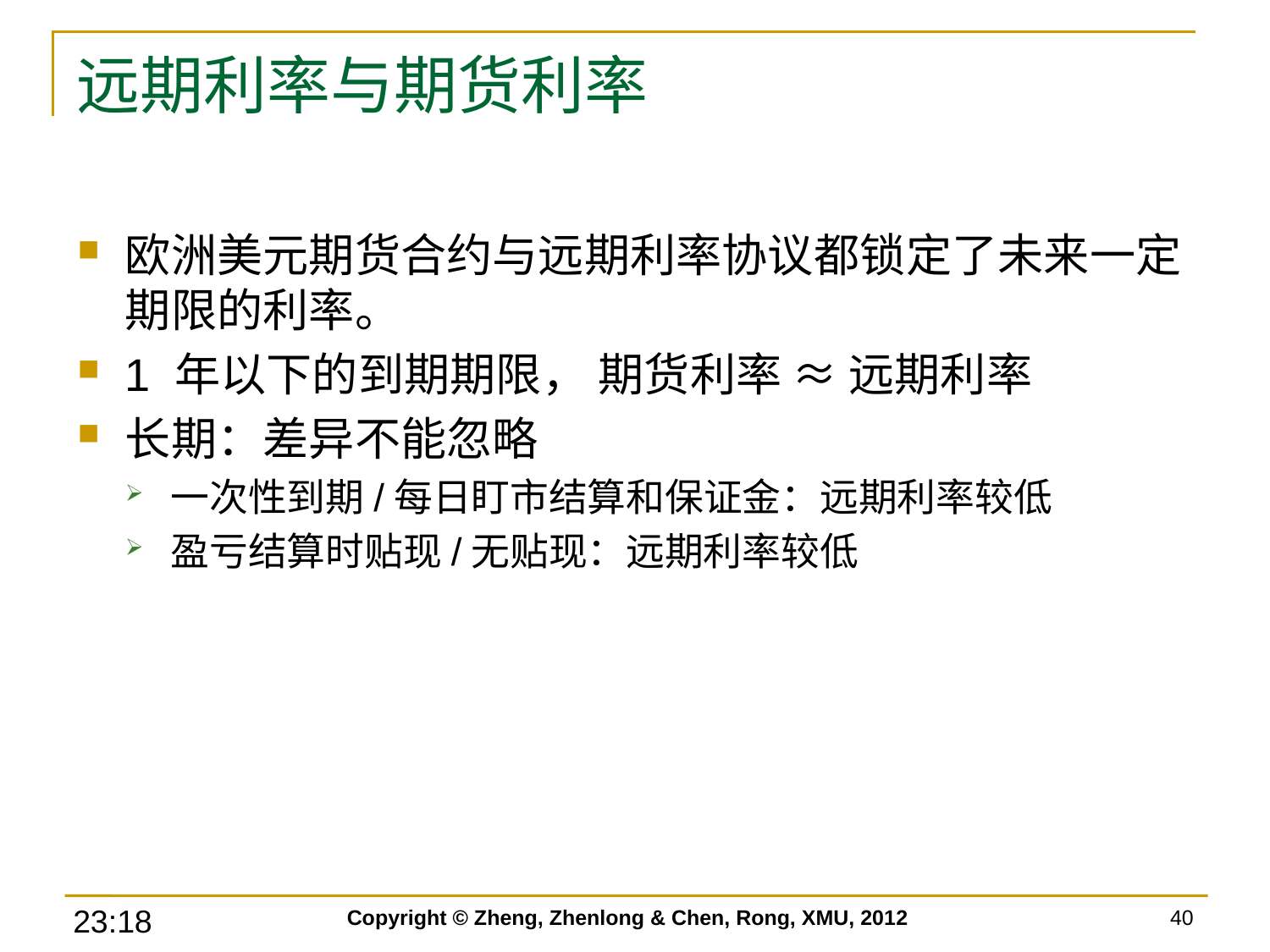

# 远期利率与期货利率

欧洲美元期货合约与远期利率协议都锁定了未来一定期限的利率。
1 年以下的到期期限， 期货利率 ≈ 远期利率
长期：差异不能忽略
一次性到期/每日盯市结算和保证金：远期利率较低
盈亏结算时贴现/无贴现：远期利率较低
Copyright © Zheng, Zhenlong & Chen, Rong, XMU, 2012
40